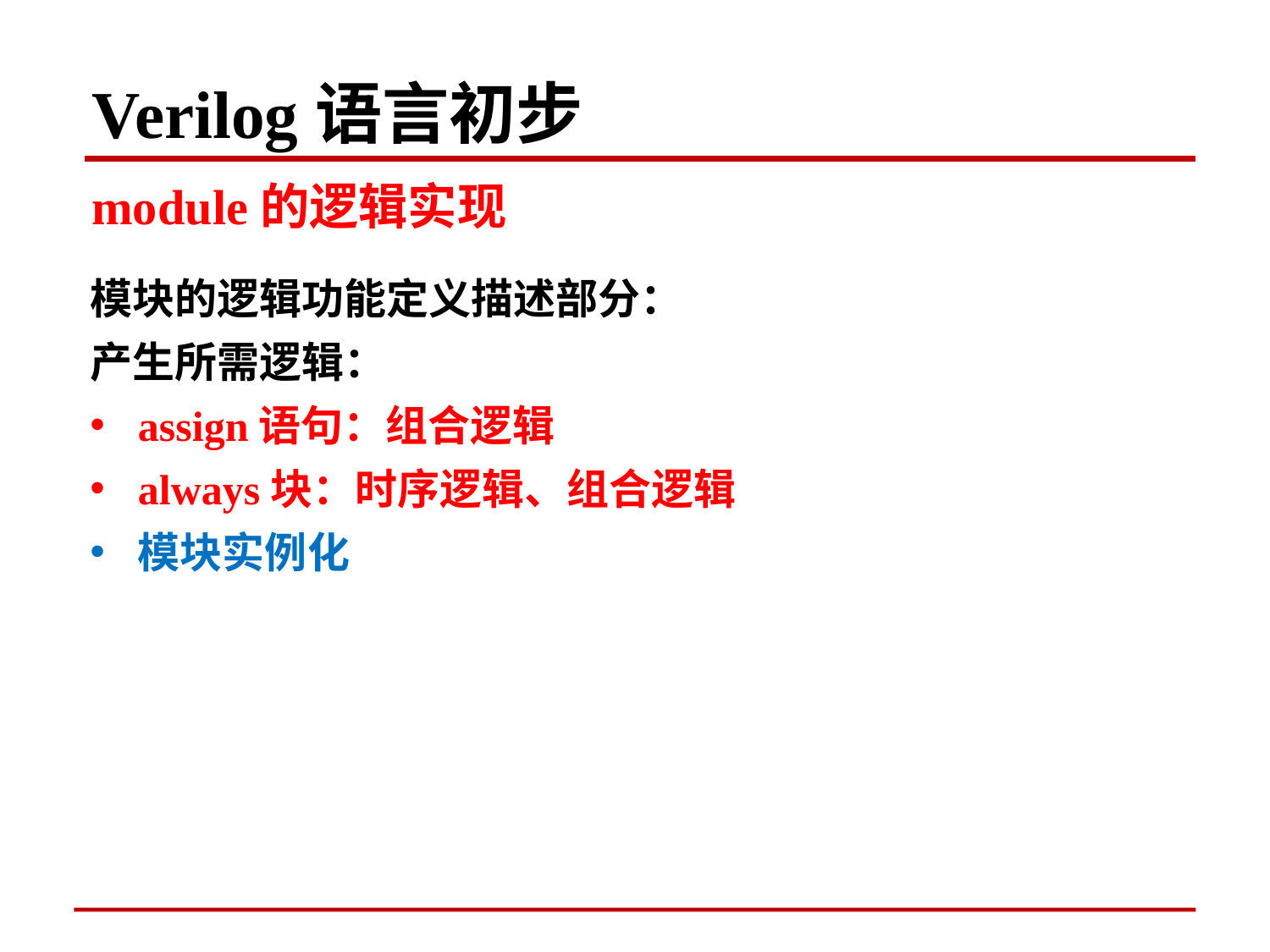

Verilog语言初步
module的逻辑实现
模块的逻辑功能定义描述部分：
产生所需逻辑：
assign语句：组合逻辑
always块：时序逻辑、组合逻辑
模块实例化